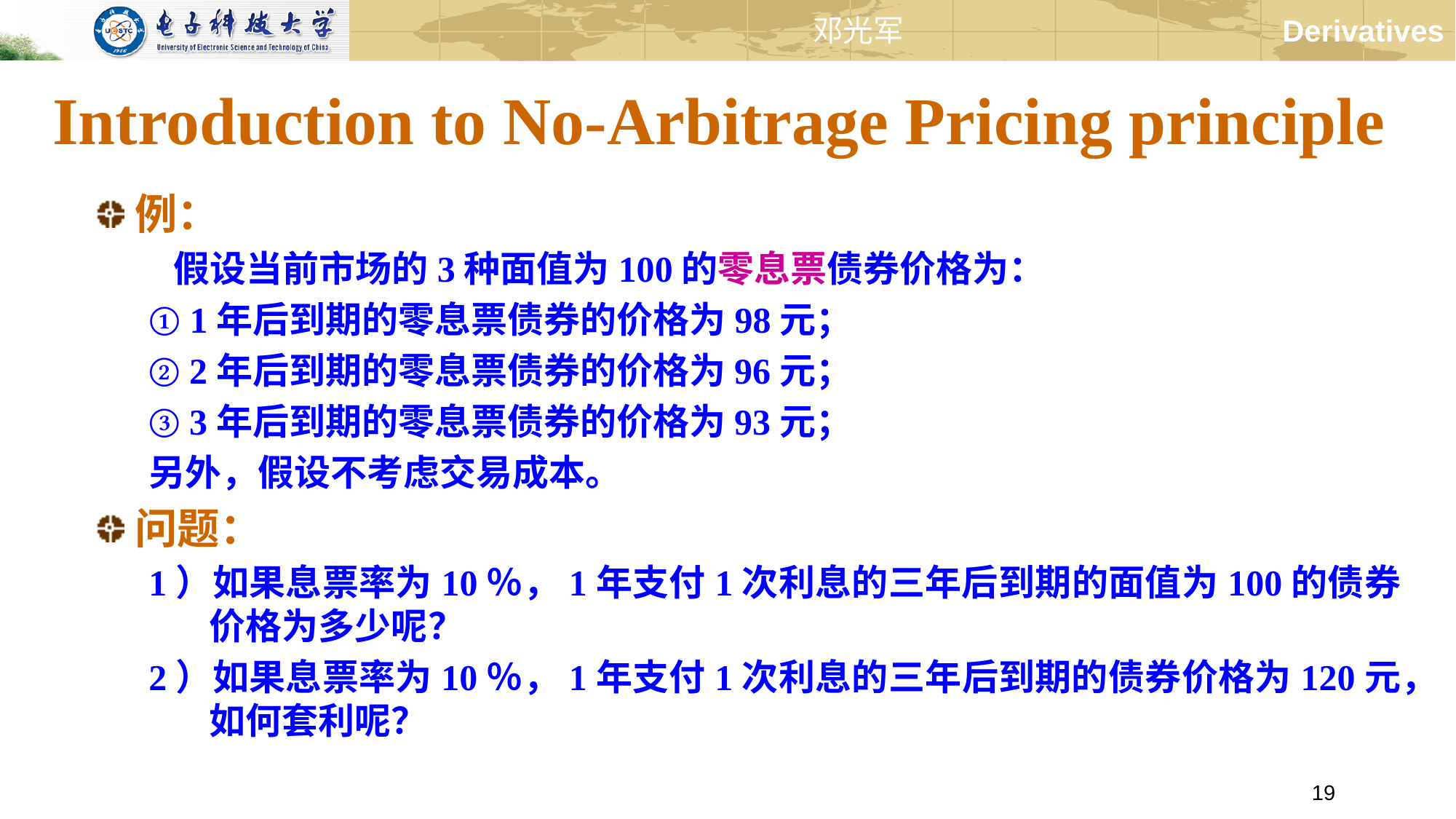

Introduction to No-Arbitrage Pricing principle
例：
  假设当前市场的3种面值为100的零息票债券价格为：
① 1年后到期的零息票债券的价格为98元；
② 2年后到期的零息票债券的价格为96元；
③ 3年后到期的零息票债券的价格为93元；
另外，假设不考虑交易成本。
问题：
1）如果息票率为10％，1年支付1次利息的三年后到期的面值为100的债券价格为多少呢？
2）如果息票率为10％，1年支付1次利息的三年后到期的债券价格为120元，如何套利呢？